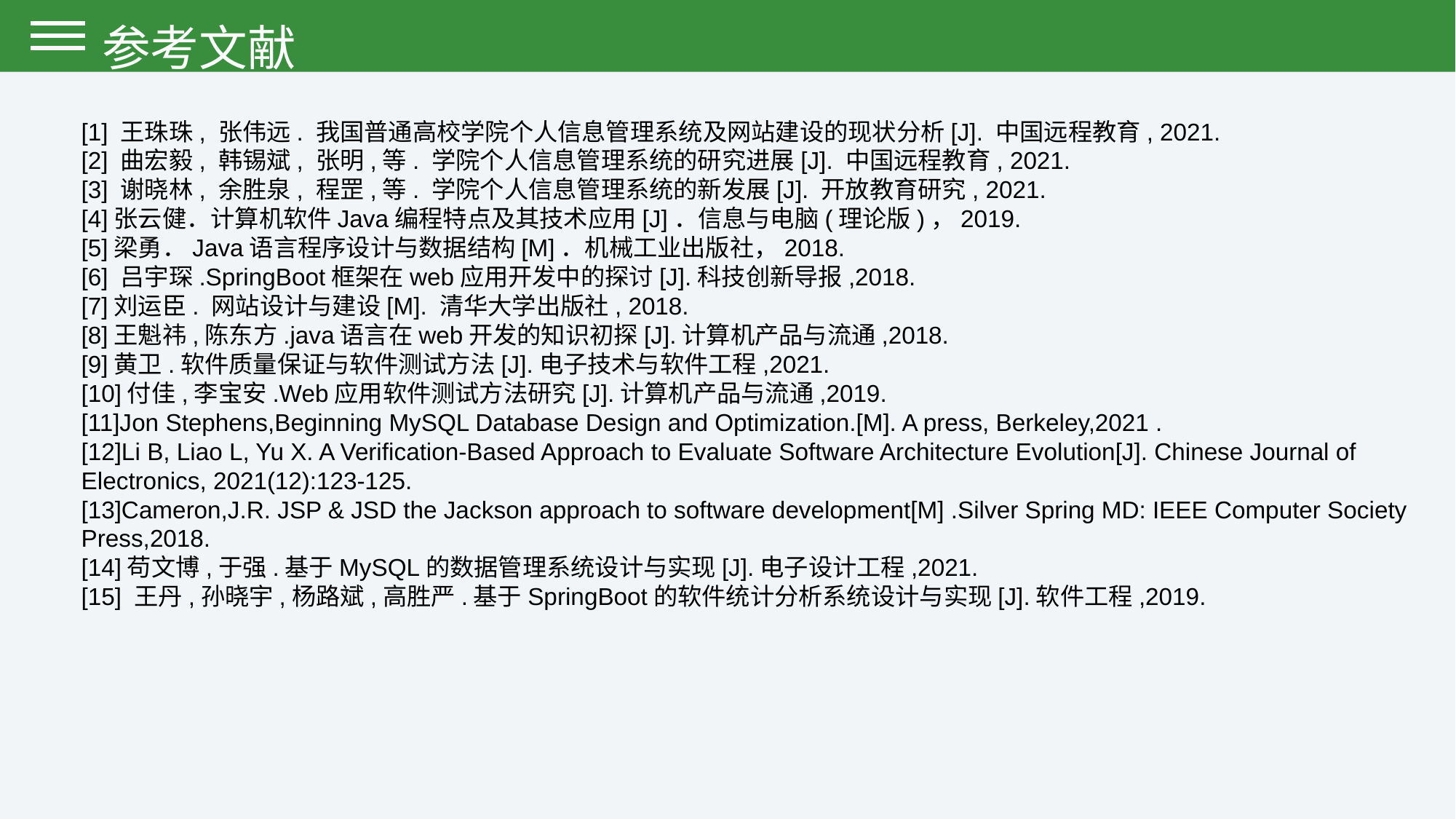

参考文献
[1] 王珠珠, 张伟远. 我国普通高校学院个人信息管理系统及网站建设的现状分析[J]. 中国远程教育, 2021.
[2] 曲宏毅, 韩锡斌, 张明,等. 学院个人信息管理系统的研究进展[J]. 中国远程教育, 2021.
[3] 谢晓林, 余胜泉, 程罡,等. 学院个人信息管理系统的新发展[J]. 开放教育研究, 2021.
[4]张云健．计算机软件Java编程特点及其技术应用[J]．信息与电脑(理论版)，2019.
[5]梁勇．Java语言程序设计与数据结构[M]．机械工业出版社，2018.
[6] 吕宇琛.SpringBoot框架在web应用开发中的探讨[J].科技创新导报,2018.
[7]刘运臣. 网站设计与建设[M]. 清华大学出版社, 2018.
[8]王魁祎,陈东方.java语言在web开发的知识初探[J].计算机产品与流通,2018.
[9]黄卫.软件质量保证与软件测试方法[J].电子技术与软件工程,2021.
[10]付佳,李宝安.Web应用软件测试方法研究[J].计算机产品与流通,2019.
[11]Jon Stephens,Beginning MySQL Database Design and Optimization.[M]. A press, Berkeley,2021 .
[12]Li B, Liao L, Yu X. A Verification-Based Approach to Evaluate Software Architecture Evolution[J]. Chinese Journal of Electronics, 2021(12):123-125.
[13]Cameron,J.R. JSP & JSD the Jackson approach to software development[M] .Silver Spring MD: IEEE Computer Society Press,2018.
[14]苟文博,于强.基于MySQL的数据管理系统设计与实现[J].电子设计工程,2021.
[15] 王丹,孙晓宇,杨路斌,高胜严.基于SpringBoot的软件统计分析系统设计与实现[J].软件工程,2019.